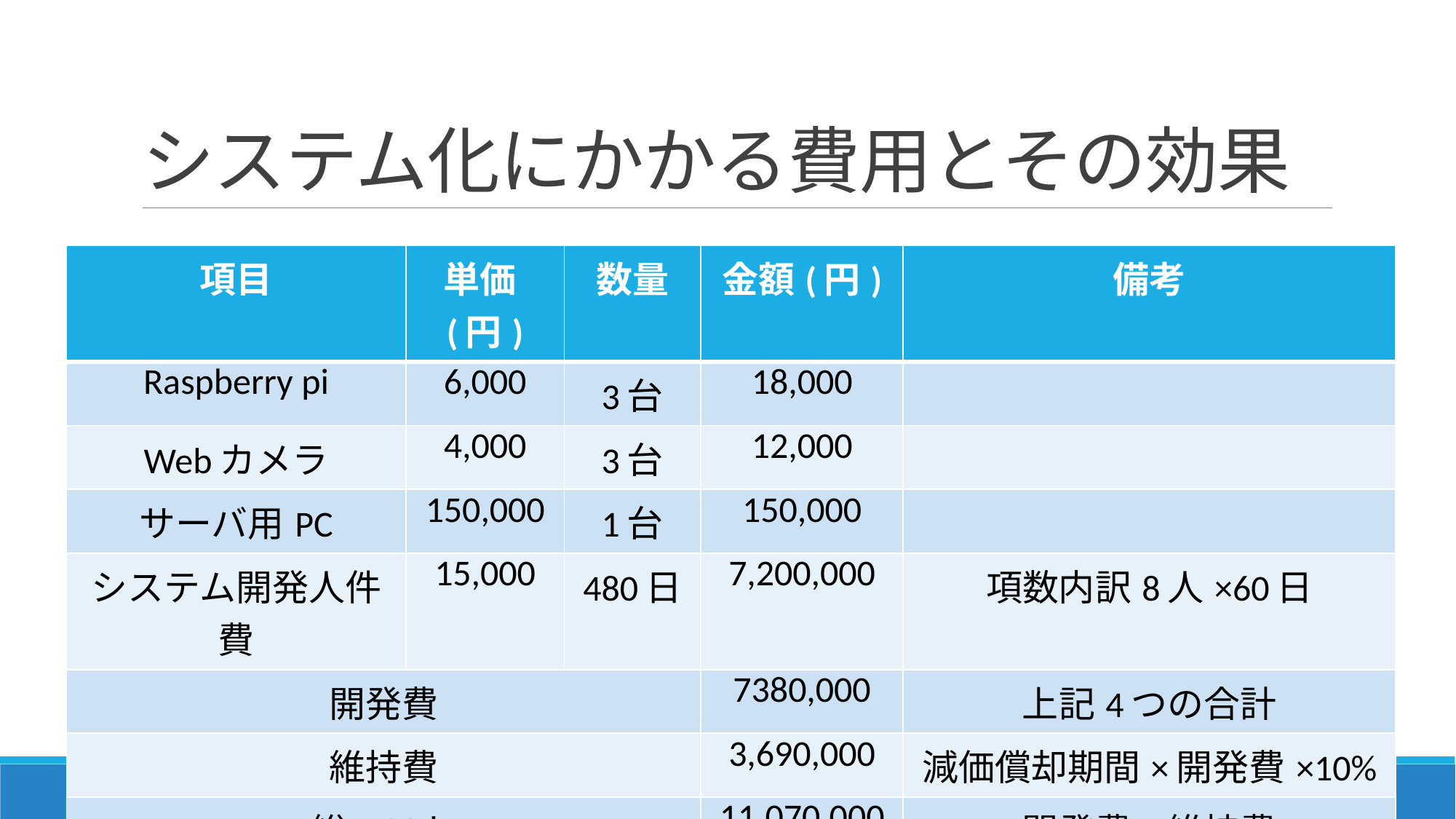

# システム化にかかる費用とその効果
| 項目 | 単価(円) | 数量 | 金額(円) | 備考 |
| --- | --- | --- | --- | --- |
| Raspberry pi | 6,000 | 3台 | 18,000 |  |
| Webカメラ | 4,000 | 3台 | 12,000 |  |
| サーバ用PC | 150,000 | 1台 | 150,000 |  |
| システム開発人件費 | 15,000 | 480日 | 7,200,000 | 項数内訳8人×60日 |
| 開発費 |  |  | 7380,000 | 上記4つの合計 |
| 維持費 |  |  | 3,690,000 | 減価償却期間×開発費×10% |
| 総コスト |  |  | 11,070,000 | 開発費+維持費 |